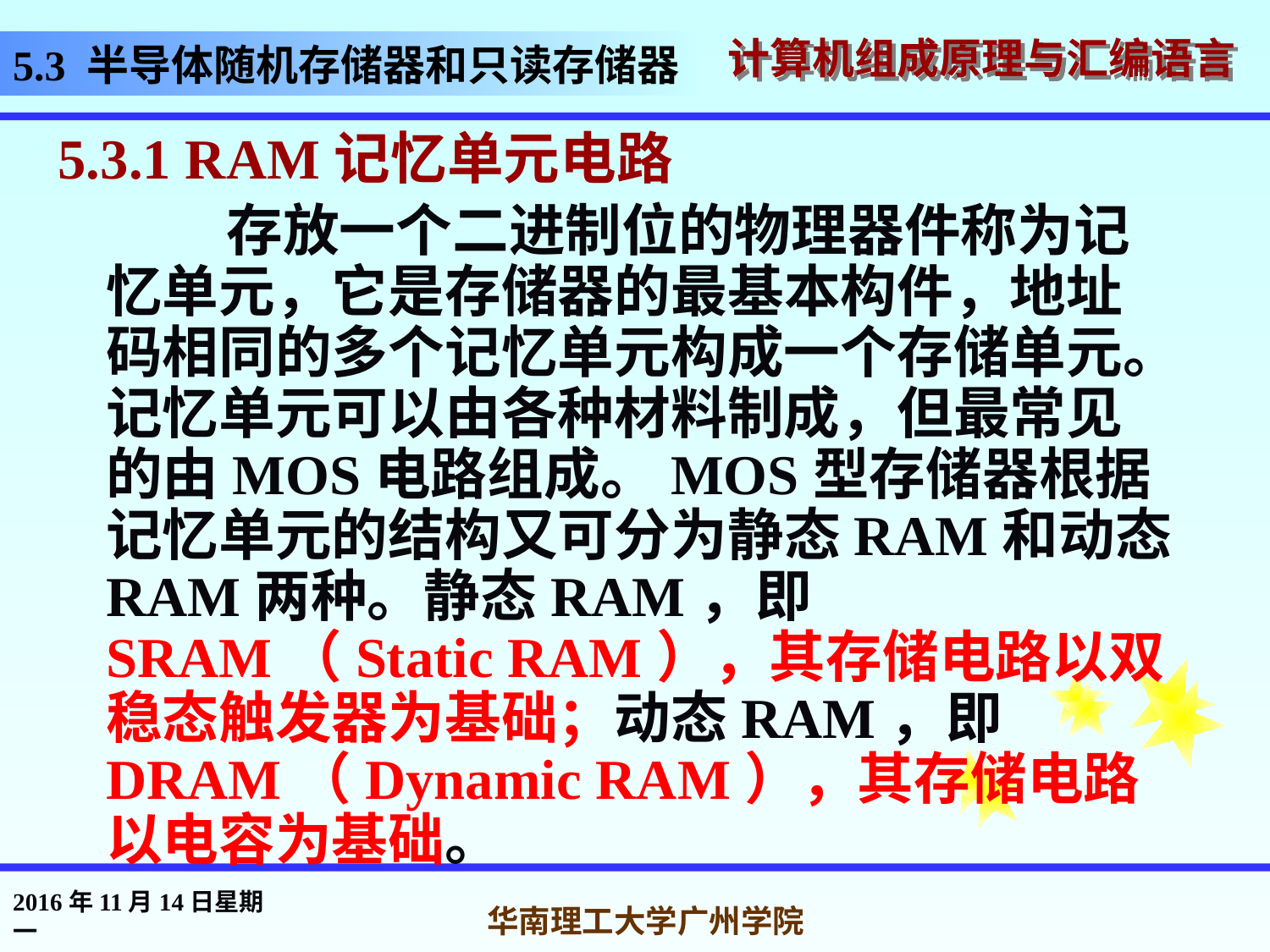

# 5.3 半导体随机存储器和只读存储器
5.3.1 RAM记忆单元电路
            存放一个二进制位的物理器件称为记忆单元，它是存储器的最基本构件，地址码相同的多个记忆单元构成一个存储单元。记忆单元可以由各种材料制成，但最常见的由MOS电路组成。MOS型存储器根据记忆单元的结构又可分为静态RAM和动态RAM两种。静态RAM，即SRAM（Static RAM），其存储电路以双稳态触发器为基础；动态RAM，即DRAM（Dynamic RAM），其存储电路以电容为基础。
2016年11月14日星期一
华南理工大学广州学院